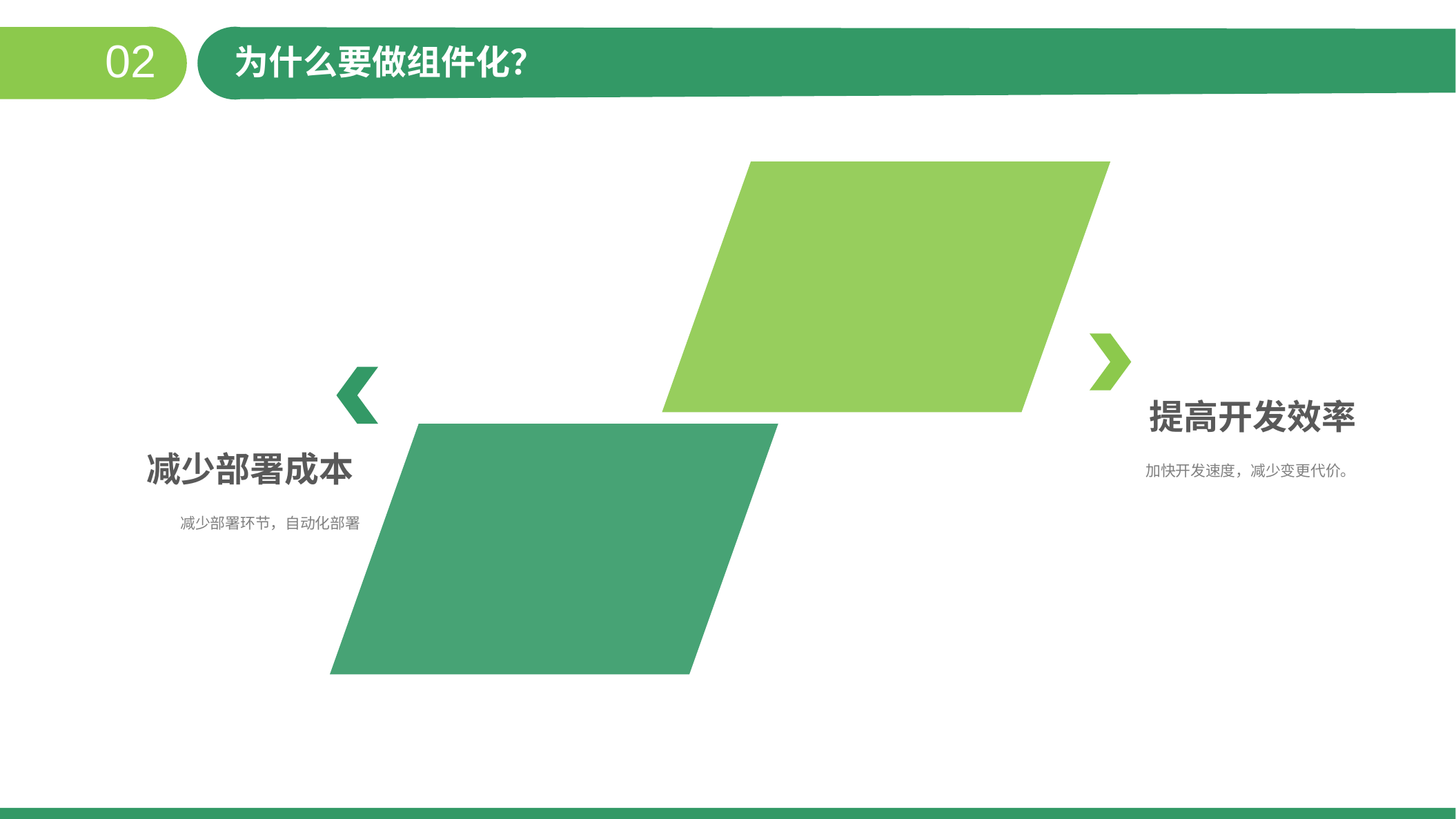

02

为什么要做组件化？

 提高开发效率

减少部署成本
加快开发速度，减少变更代价。
减少部署环节，自动化部署